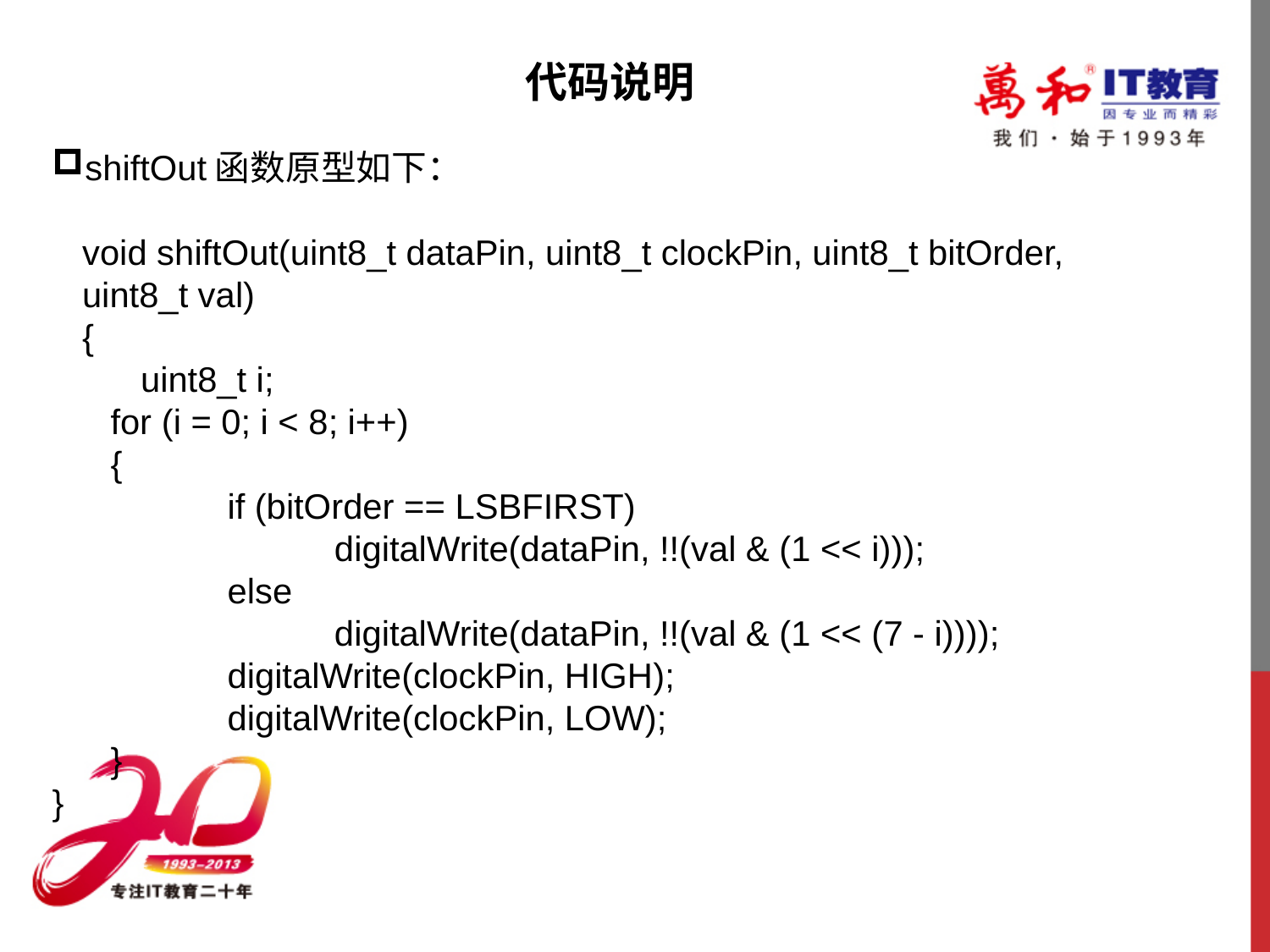

代码说明
shiftOut函数原型如下：
void shiftOut(uint8_t dataPin, uint8_t clockPin, uint8_t bitOrder, uint8_t val)
{
      uint8_t i;
      for (i = 0; i < 8; i++) 
      {
                  if (bitOrder == LSBFIRST)
                             digitalWrite(dataPin, !!(val & (1 << i)));
                  else     
                             digitalWrite(dataPin, !!(val & (1 << (7 - i))));
                  digitalWrite(clockPin, HIGH);
                  digitalWrite(clockPin, LOW);           
      }
}